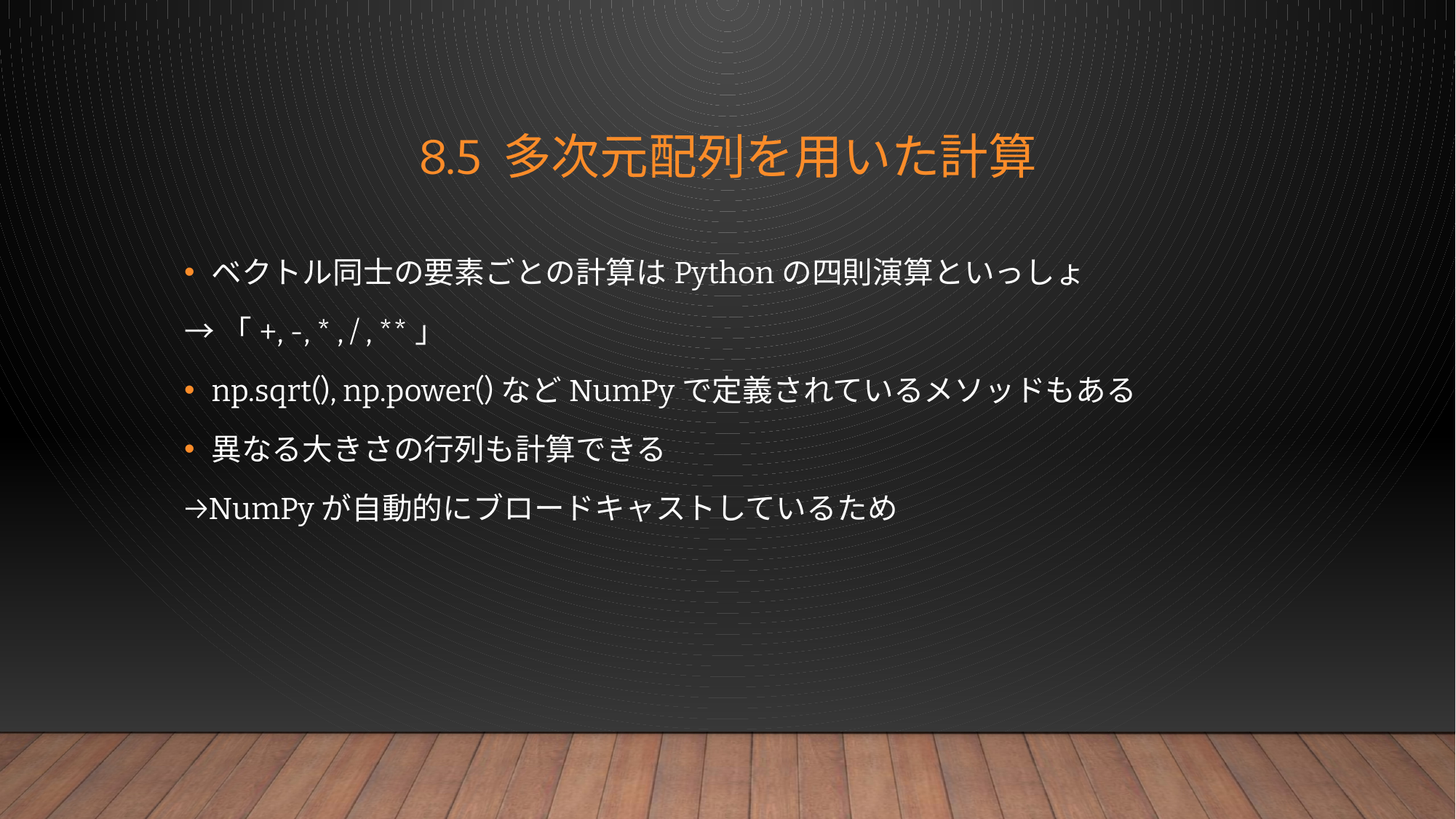

# 8.5 多次元配列を用いた計算
ベクトル同士の要素ごとの計算はPythonの四則演算といっしょ
→「+, -, * , / , **」
np.sqrt(), np.power()などNumPyで定義されているメソッドもある
異なる大きさの行列も計算できる
→NumPyが自動的にブロードキャストしているため